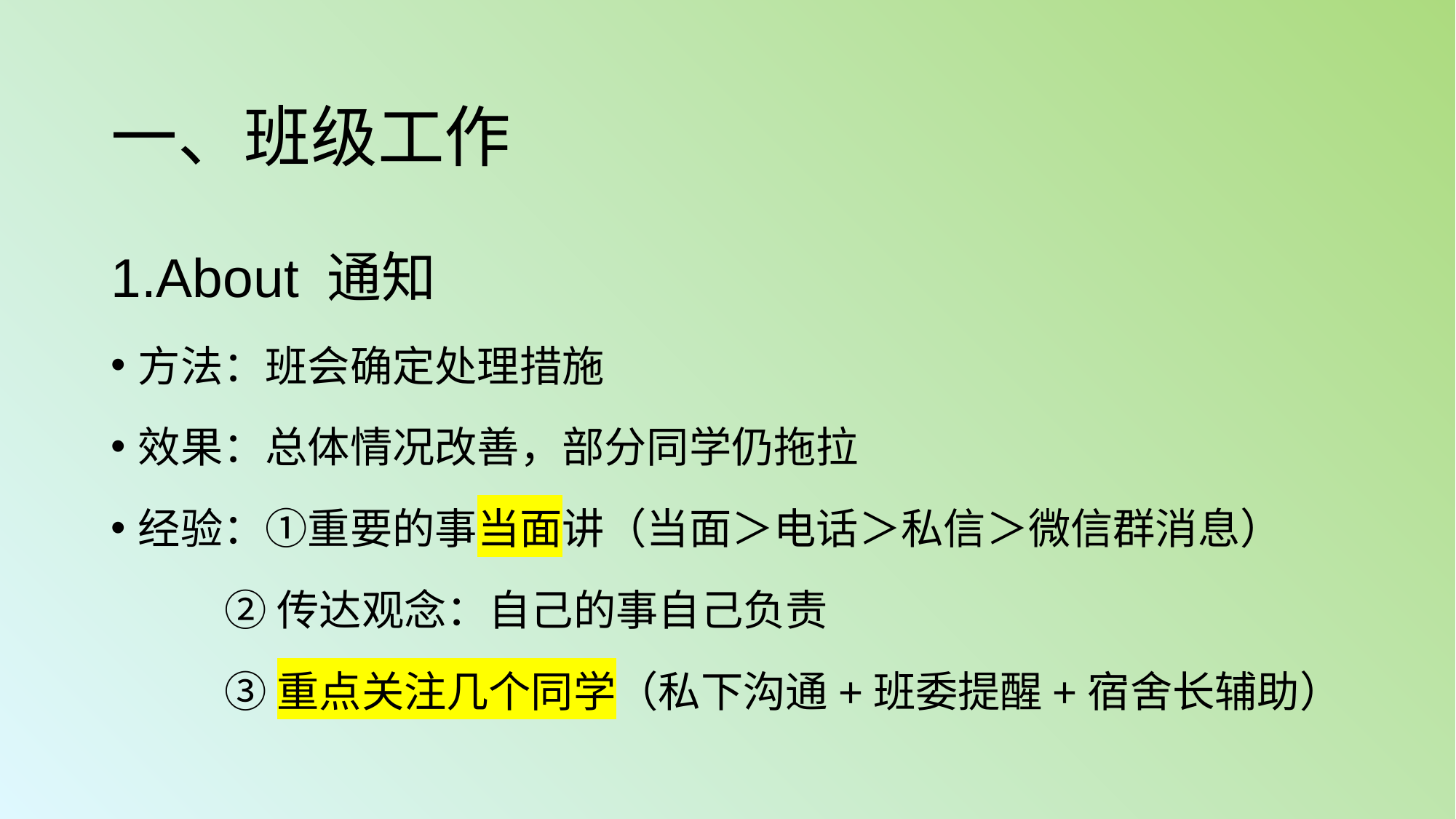

# 一、班级工作

1.About 通知
方法：班会确定处理措施
效果：总体情况改善，部分同学仍拖拉
经验：①重要的事当面讲（当面＞电话＞私信＞微信群消息）
            ②传达观念：自己的事自己负责
            ③重点关注几个同学（私下沟通+班委提醒+宿舍长辅助）